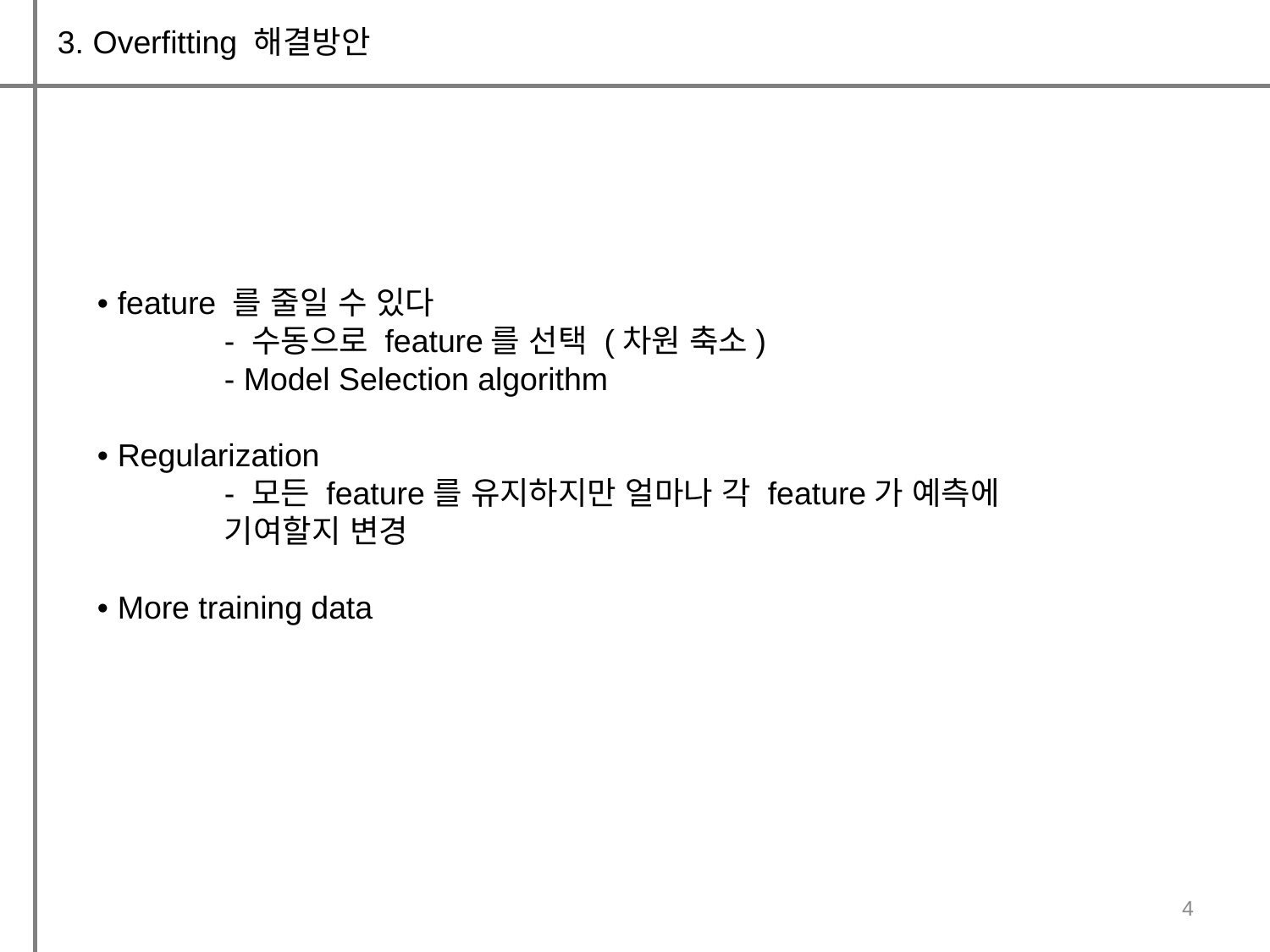

3. Overfitting 해결방안
• feature 를 줄일 수 있다
	- 수동으로 feature를 선택 (차원 축소)
	- Model Selection algorithm

• Regularization
	- 모든 feature를 유지하지만 얼마나 각 feature가 예측에
	기여할지 변경

• More training data
4